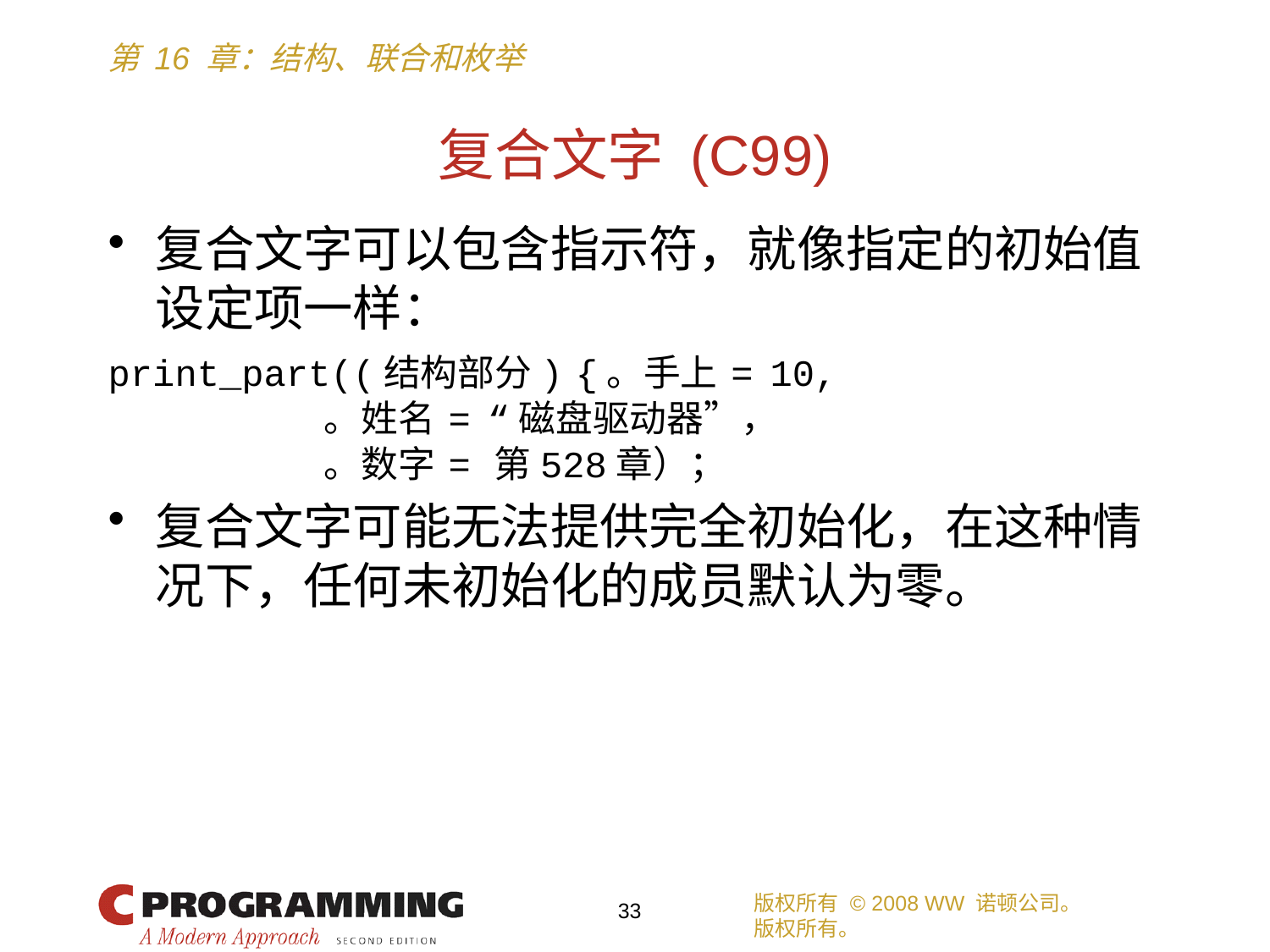

# 复合文字 (C99)
复合文字可以包含指示符，就像指定的初始值设定项一样：
print_part((结构部分) {。手上 = 10,
                          。姓名 = “磁盘驱动器”，
                          。数字 = 第528章）；
复合文字可能无法提供完全初始化，在这种情况下，任何未初始化的成员默认为零。
版权所有 © 2008 WW 诺顿公司。
版权所有。
33